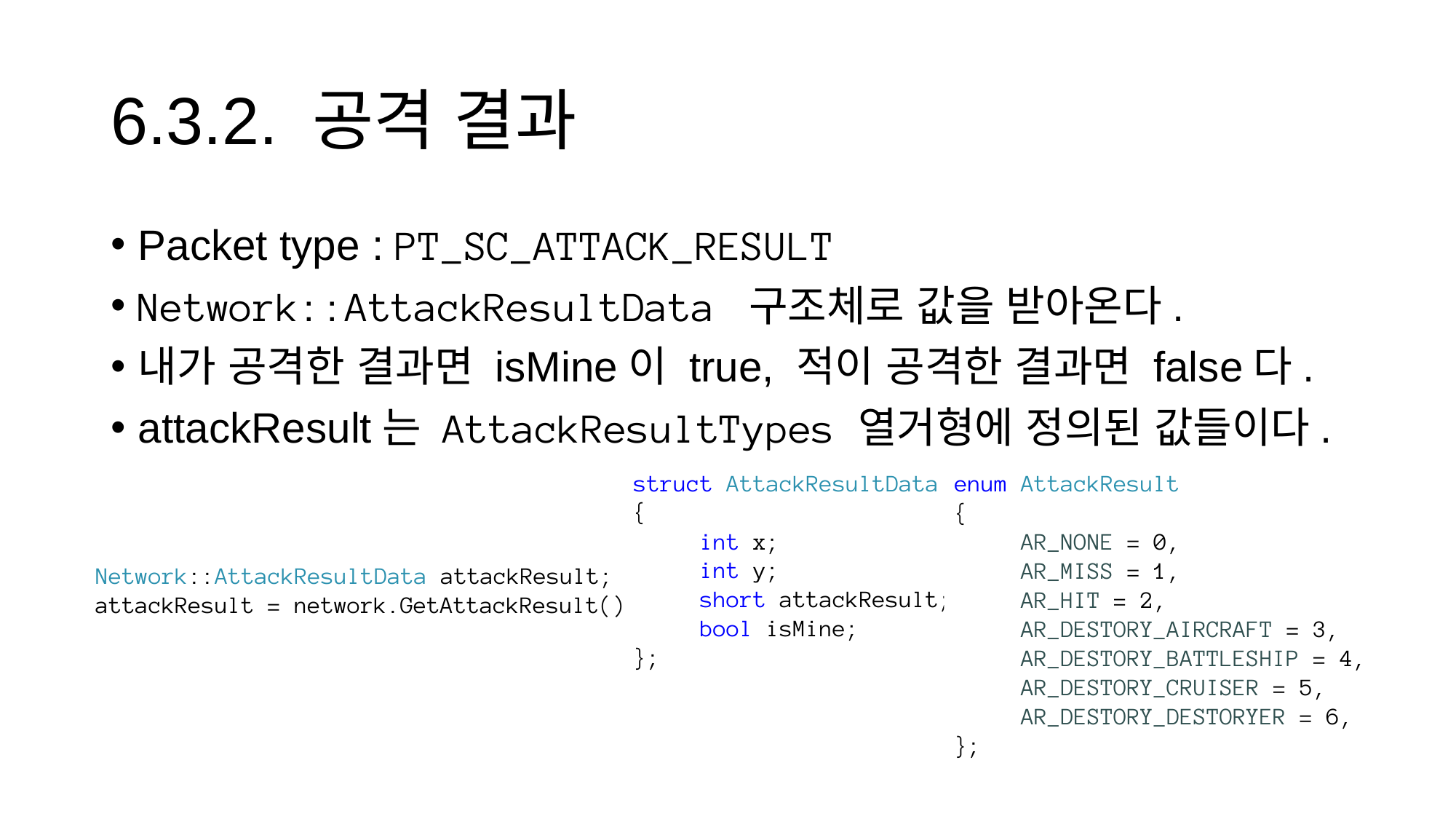

# 6.3.2. 공격 결과
Packet type : PT_SC_ATTACK_RESULT
Network::AttackResultData 구조체로 값을 받아온다.
내가 공격한 결과면 isMine이 true, 적이 공격한 결과면 false다.
attackResult는 AttackResultTypes 열거형에 정의된 값들이다.
struct AttackResultData
{
     int x;
     int y;
     short attackResult;
     bool isMine;
};
enum AttackResult
{
     AR_NONE = 0,
     AR_MISS = 1,
     AR_HIT = 2,
     AR_DESTORY_AIRCRAFT = 3,
     AR_DESTORY_BATTLESHIP = 4,
     AR_DESTORY_CRUISER = 5,
     AR_DESTORY_DESTORYER = 6,
};
Network::AttackResultData attackResult;
attackResult = network.GetAttackResult();